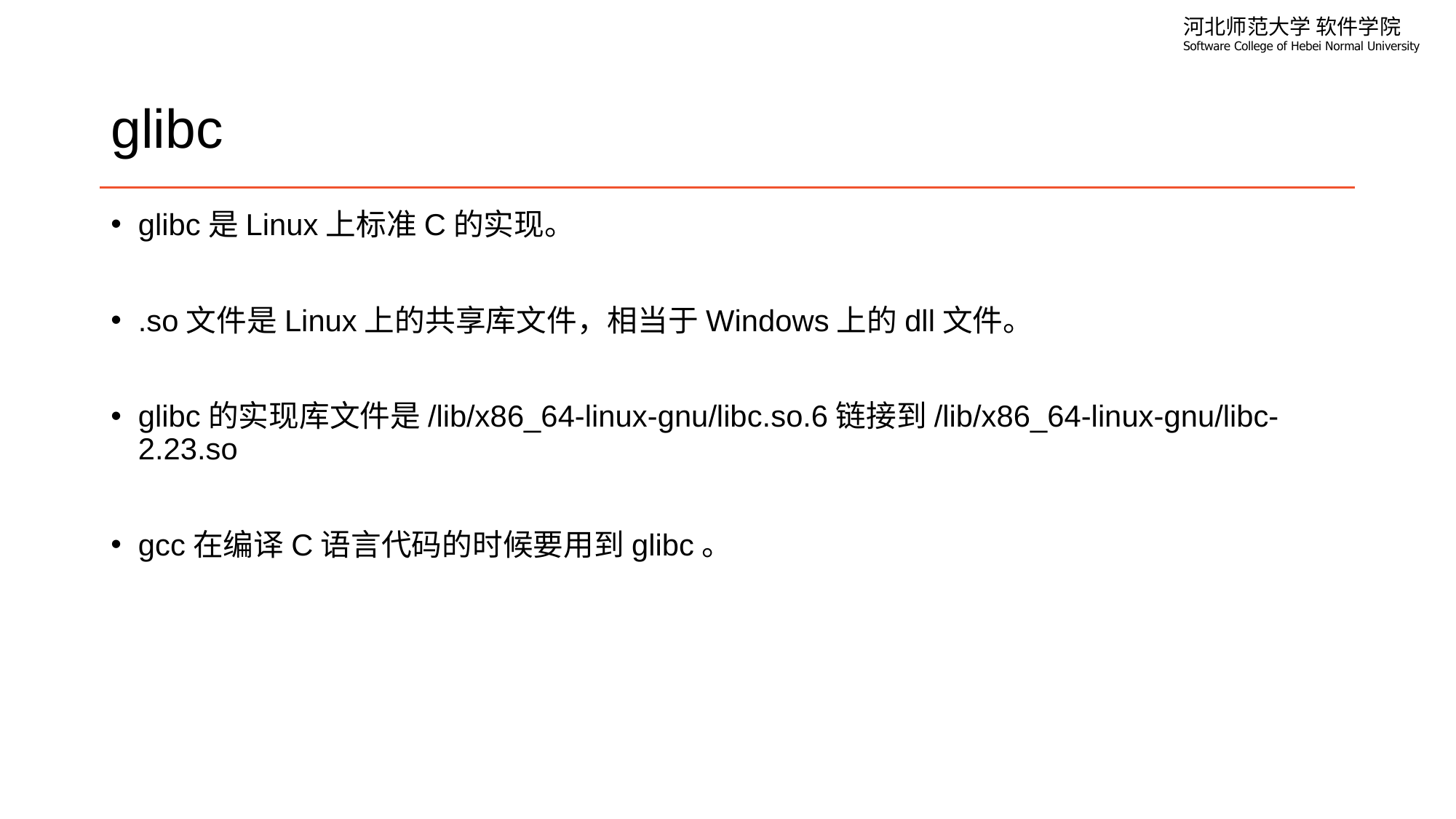

# glibc
glibc是Linux上标准C的实现。

.so文件是Linux上的共享库文件，相当于Windows上的dll文件。

glibc的实现库文件是/lib/x86_64-linux-gnu/libc.so.6链接到/lib/x86_64-linux-gnu/libc-2.23.so

gcc在编译C语言代码的时候要用到glibc。